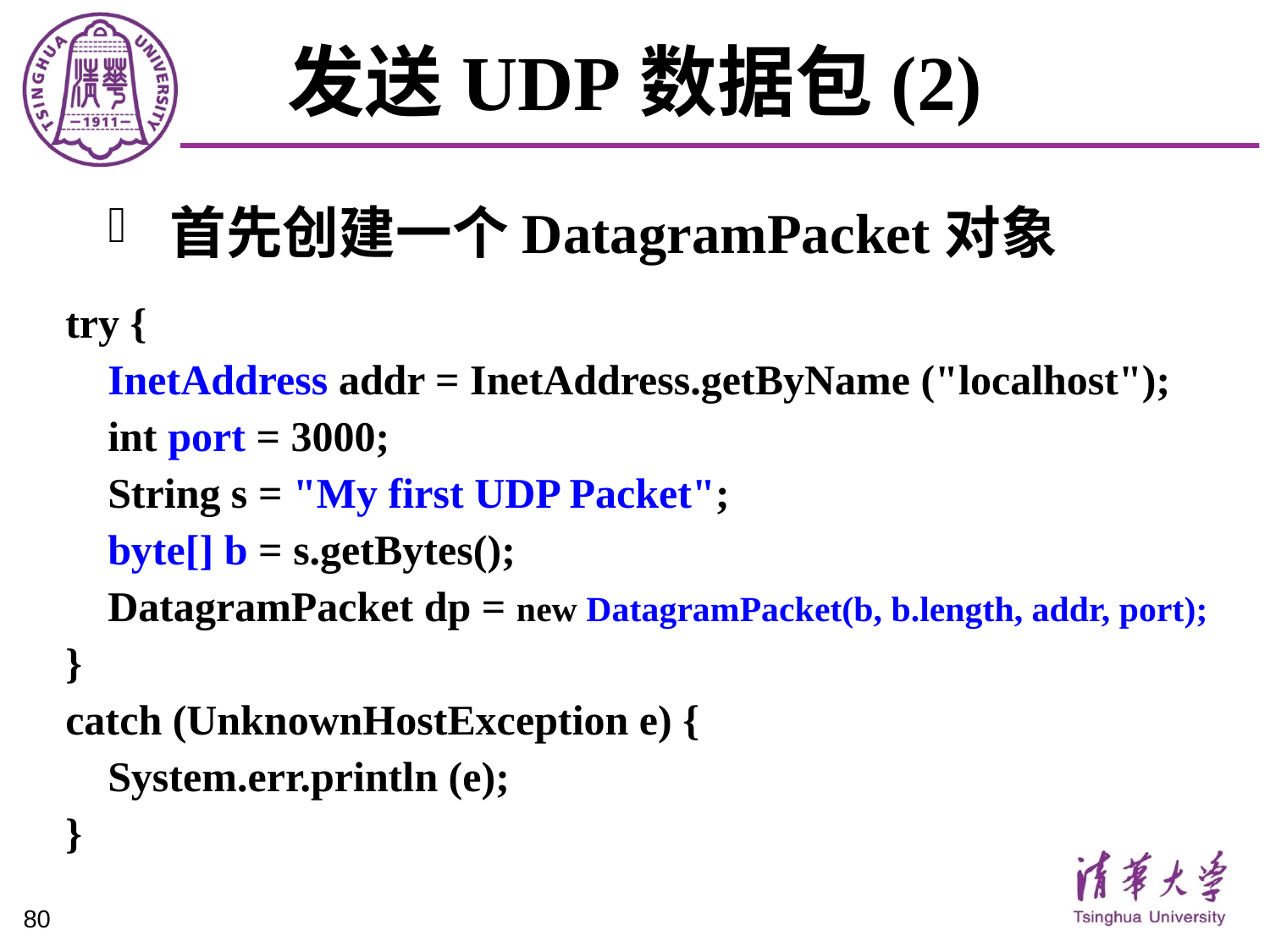

# 发送UDP数据包(2)
首先创建一个DatagramPacket对象
try {
    InetAddress addr = InetAddress.getByName ("localhost");
    int port = 3000;
    String s = "My first UDP Packet";
    byte[] b = s.getBytes();
    DatagramPacket dp = new DatagramPacket(b, b.length, addr, port);
}
catch (UnknownHostException e) {
    System.err.println (e);
}
80